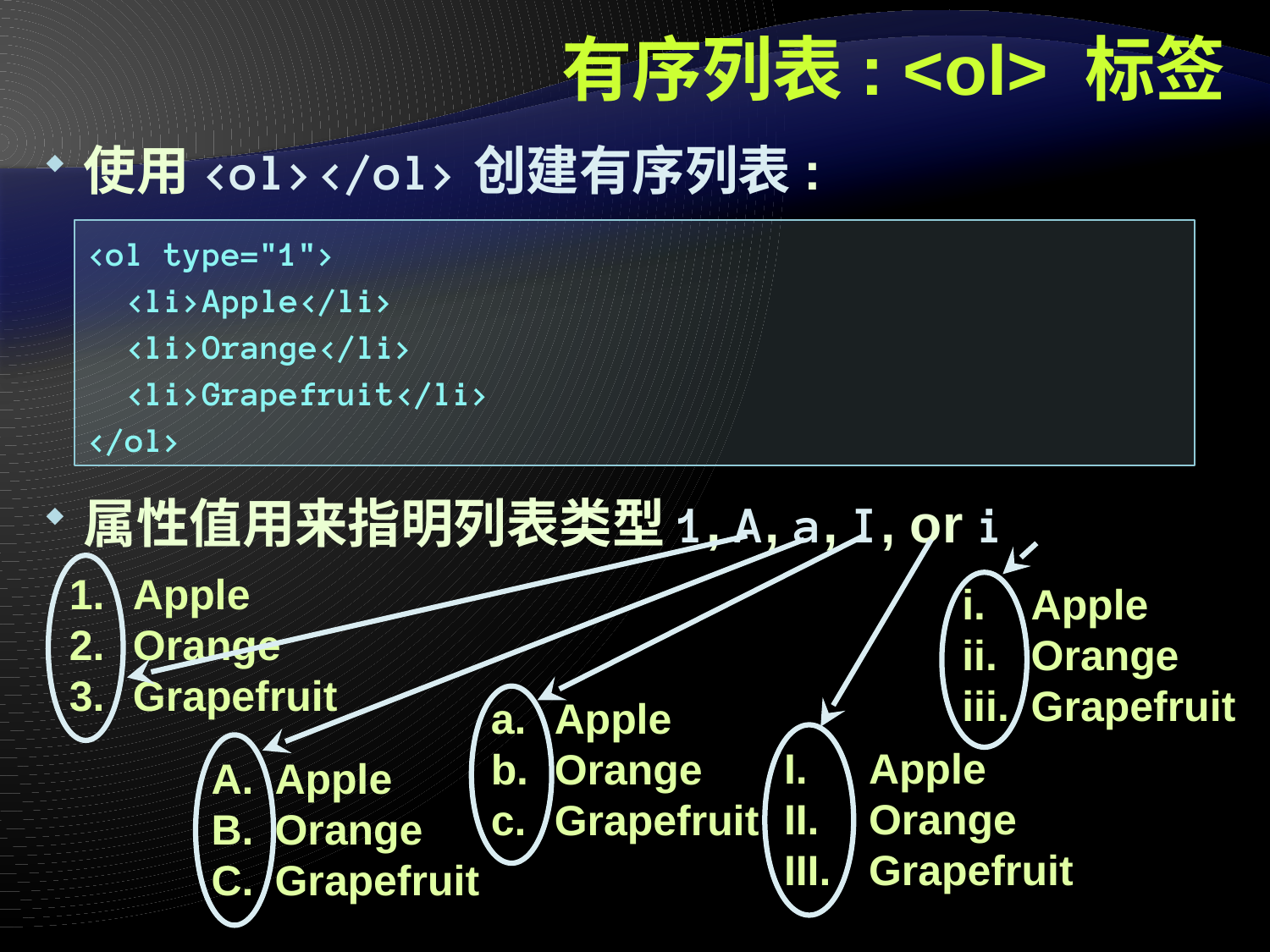

# 有序列表: <ol> 标签
使用<ol></ol>创建有序列表:

属性值用来指明列表类型1, A, a, I, or i
<ol type="1">
  <li>Apple</li>
  <li>Orange</li>
  <li>Grapefruit</li>
</ol>

Apple
Orange
Grapefruit
Apple
Orange
Grapefruit

Apple
Orange
Grapefruit

Apple
Orange
Grapefruit
Apple
Orange
Grapefruit
46